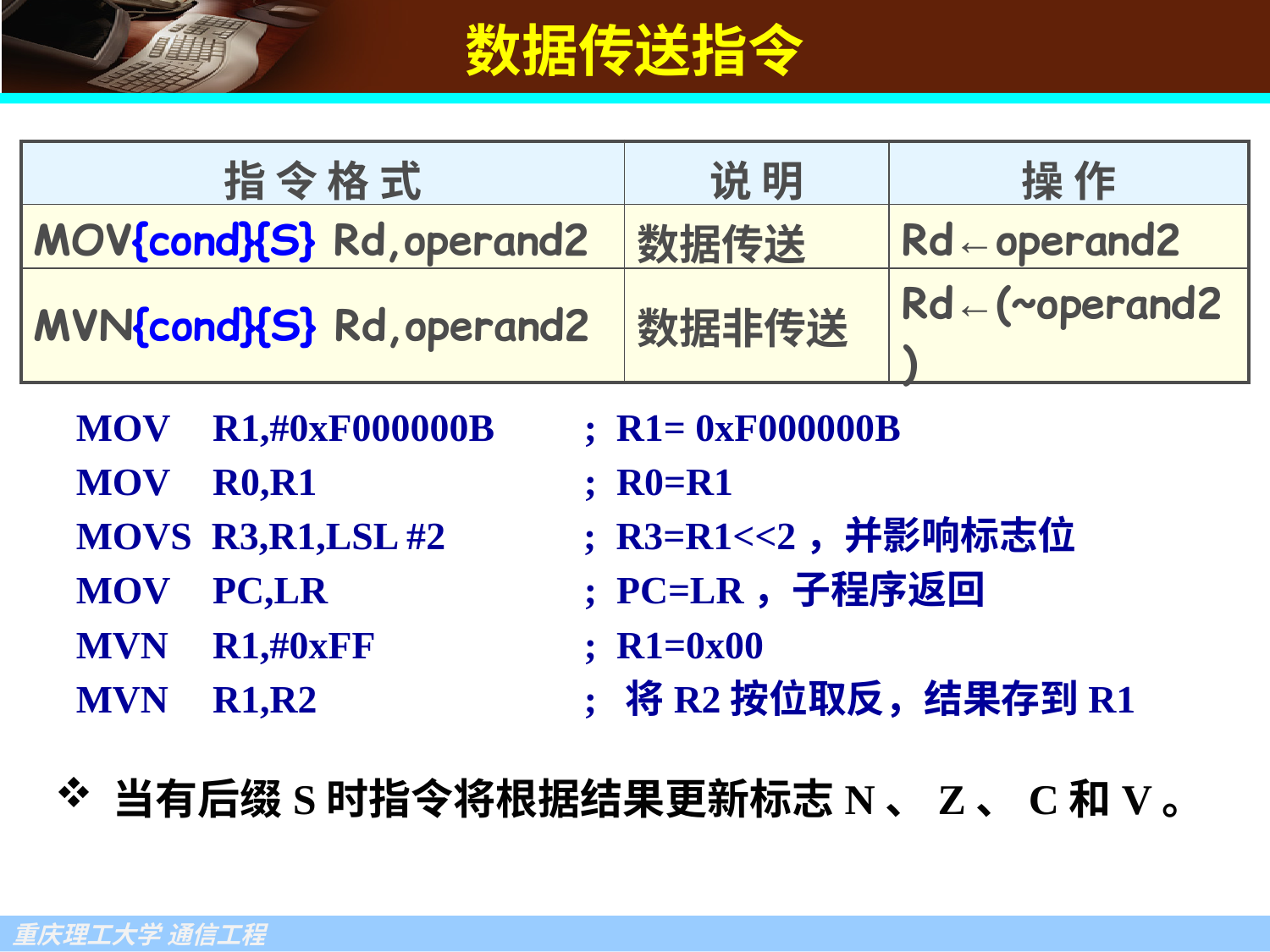

# 数据传送指令
| 指 令 格 式 | 说 明 | 操 作 |
| --- | --- | --- |
| MOV{cond}{S} Rd,operand2 | 数据传送 | Rd←operand2 |
| MVN{cond}{S} Rd,operand2 | 数据非传送 | Rd←(~operand2) |
MOV	 R1,#0xF000000B	;  R1= 0xF000000B
MOV	 R0,R1			;  R0=R1
MOVS  R3,R1,LSL #2	             ;  R3=R1<<2，并影响标志位
MOV	 PC,LR			;  PC=LR，子程序返回
MVN	 R1,#0xFF		;  R1=0x00
MVN	 R1,R2			;  将R2按位取反，结果存到R1
 当有后缀S时指令将根据结果更新标志N、Z、C和V。